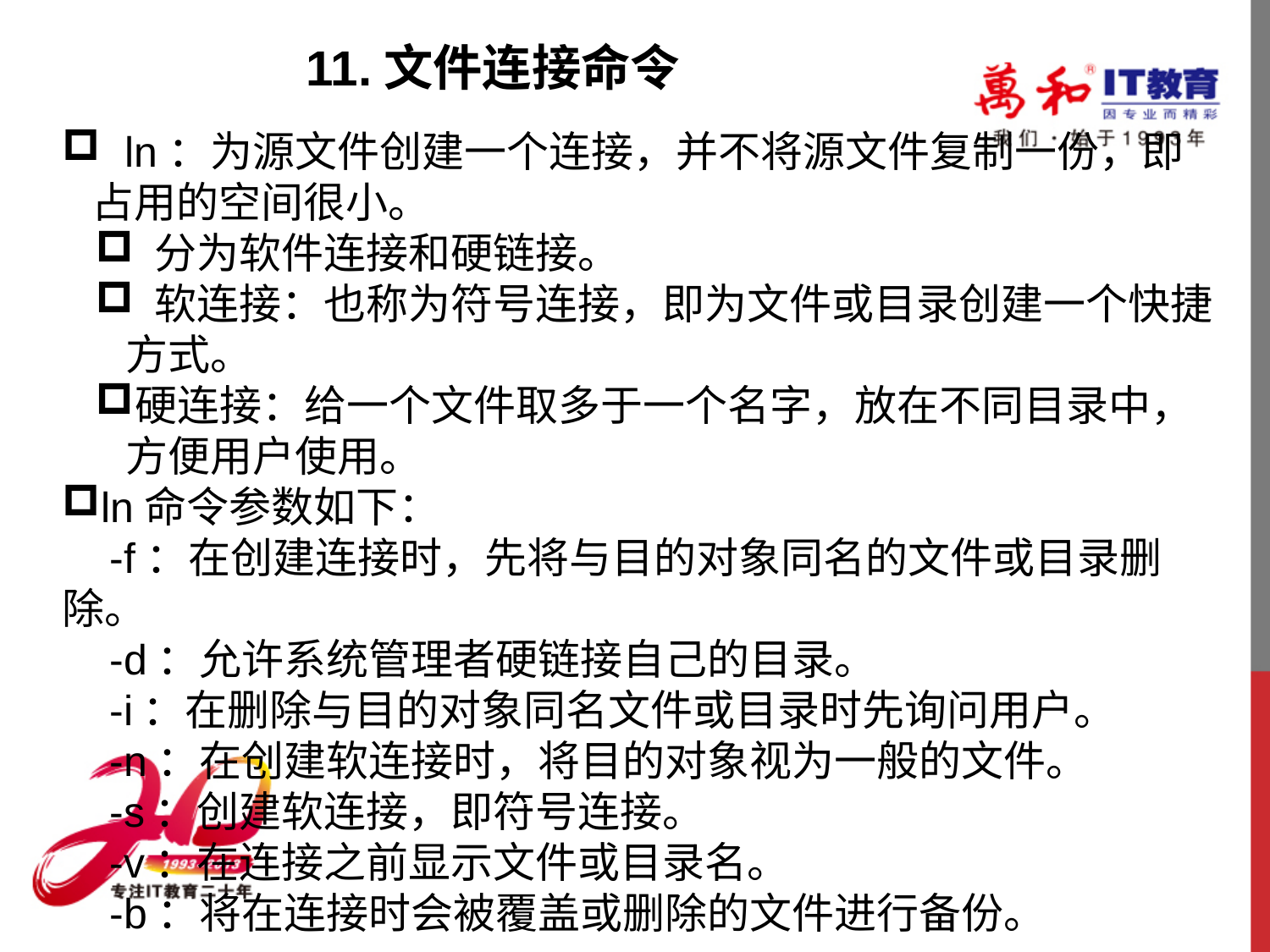

11.文件连接命令
  ln：为源文件创建一个连接，并不将源文件复制一份，即占用的空间很小。
 分为软件连接和硬链接。
 软连接：也称为符号连接，即为文件或目录创建一个快捷方式。
硬连接：给一个文件取多于一个名字，放在不同目录中，方便用户使用。
ln命令参数如下：
    -f：在创建连接时，先将与目的对象同名的文件或目录删除。
    -d：允许系统管理者硬链接自己的目录。
    -i：在删除与目的对象同名文件或目录时先询问用户。
    -n：在创建软连接时，将目的对象视为一般的文件。
    -s：创建软连接，即符号连接。
    -v：在连接之前显示文件或目录名。
    -b：将在连接时会被覆盖或删除的文件进行备份。